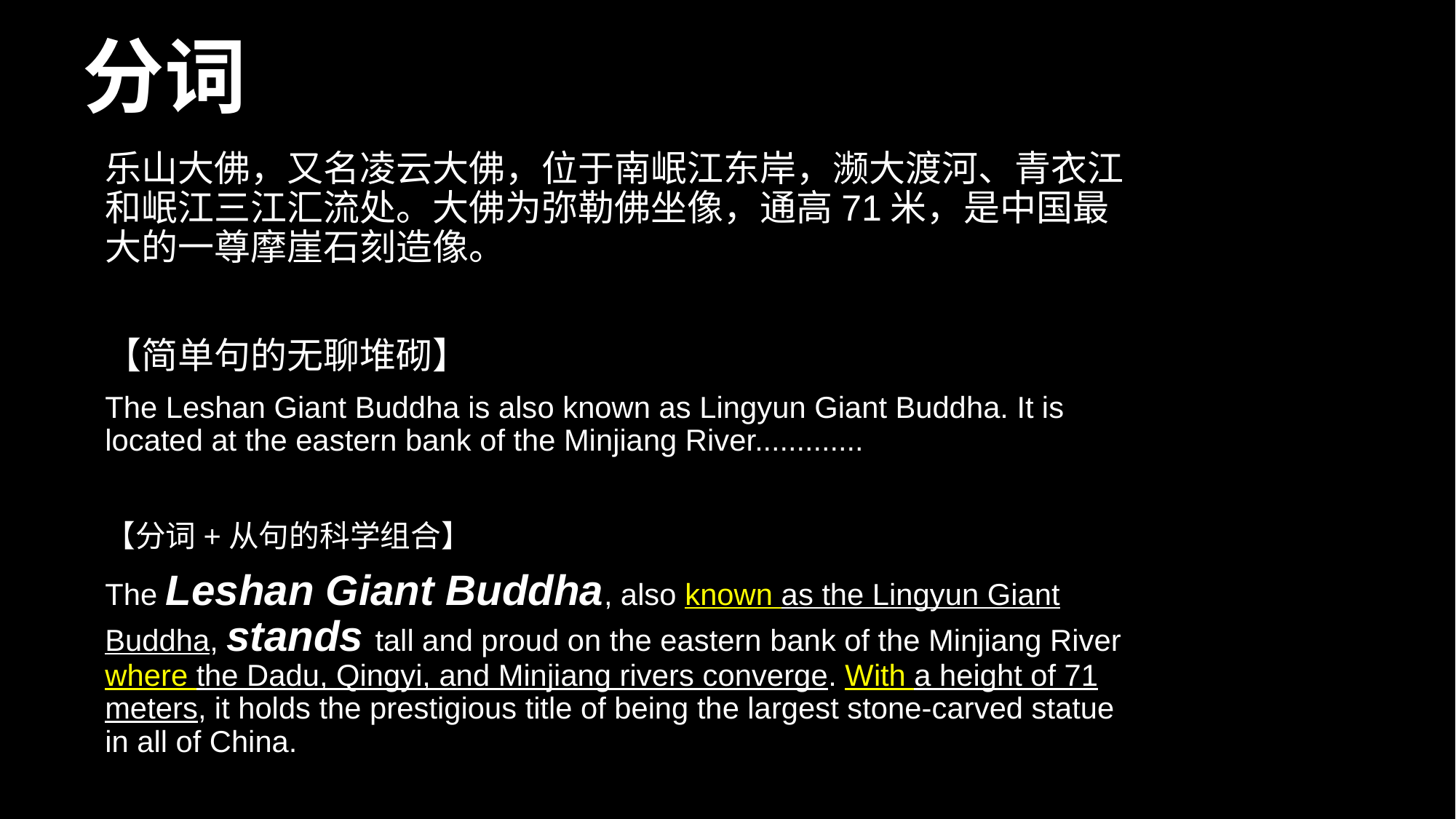

分词
乐山大佛，又名凌云大佛，位于南岷江东岸，濒大渡河、青衣江和岷江三江汇流处。大佛为弥勒佛坐像，通高71米，是中国最大的一尊摩崖石刻造像。

【简单句的无聊堆砌】
The Leshan Giant Buddha is also known as Lingyun Giant Buddha. It is located at the eastern bank of the Minjiang River.............

【分词+从句的科学组合】
The Leshan Giant Buddha, also known as the Lingyun Giant Buddha, stands tall and proud on the eastern bank of the Minjiang River where the Dadu, Qingyi, and Minjiang rivers converge. With a height of 71 meters, it holds the prestigious title of being the largest stone-carved statue in all of China.